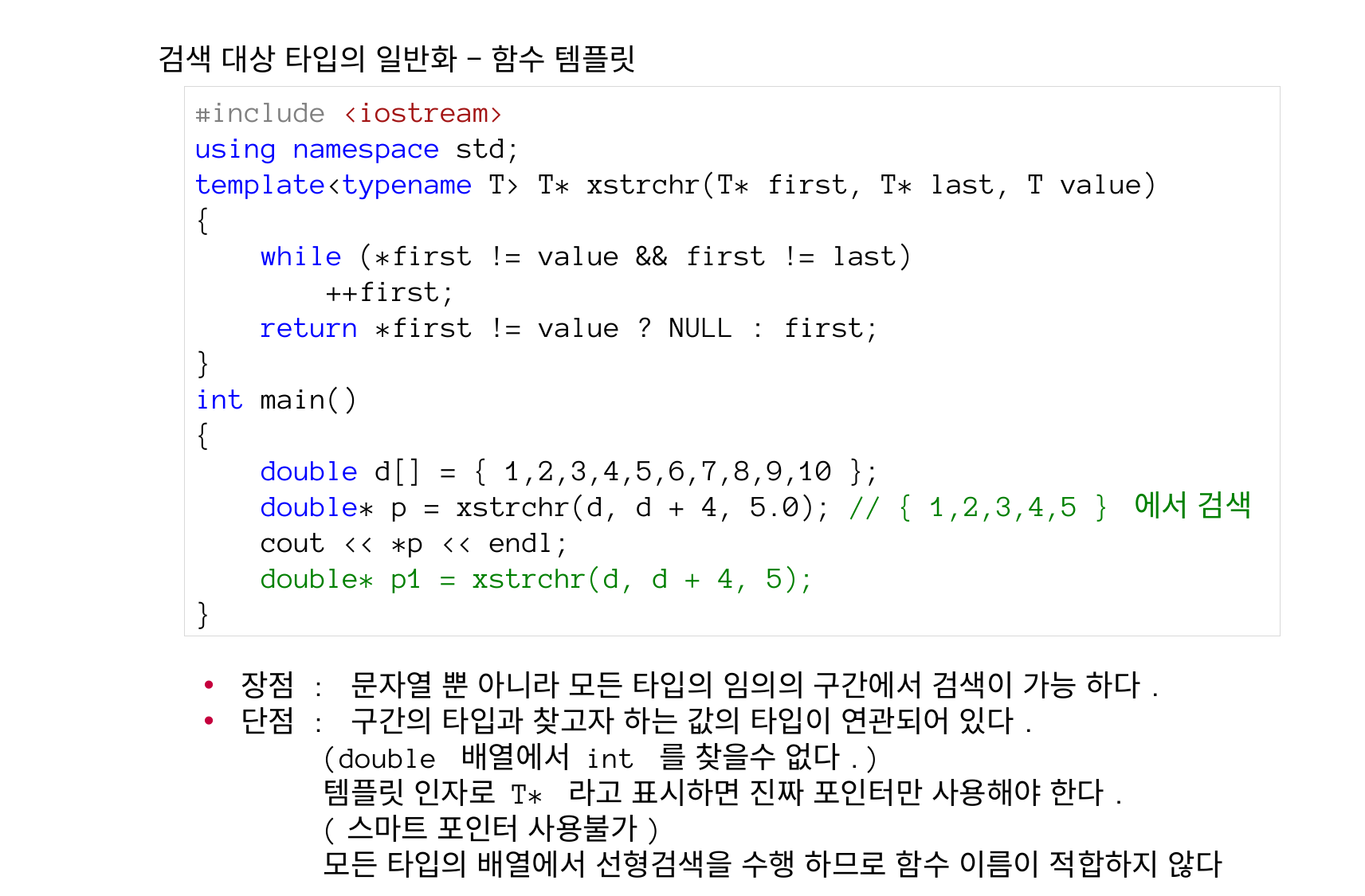

검색 대상 타입의 일반화 – 함수 템플릿
#include <iostream>
using namespace std;
template<typename T> T* xstrchr(T* first, T* last, T value)
{
    while (*first != value && first != last)
        ++first;
    return *first != value ? NULL : first;
}
int main()
{
    double d[] = { 1,2,3,4,5,6,7,8,9,10 };
    double* p = xstrchr(d, d + 4, 5.0); // { 1,2,3,4,5 } 에서 검색
    cout << *p << endl;
    double* p1 = xstrchr(d, d + 4, 5);
}
장점 : 문자열 뿐 아니라 모든 타입의 임의의 구간에서 검색이 가능 하다.
단점 : 구간의 타입과 찾고자 하는 값의 타입이 연관되어 있다.
(double 배열에서 int 를 찾을수 없다.)
템플릿 인자로 T* 라고 표시하면 진짜 포인터만 사용해야 한다.
(스마트 포인터 사용불가)
모든 타입의 배열에서 선형검색을 수행 하므로 함수 이름이 적합하지 않다